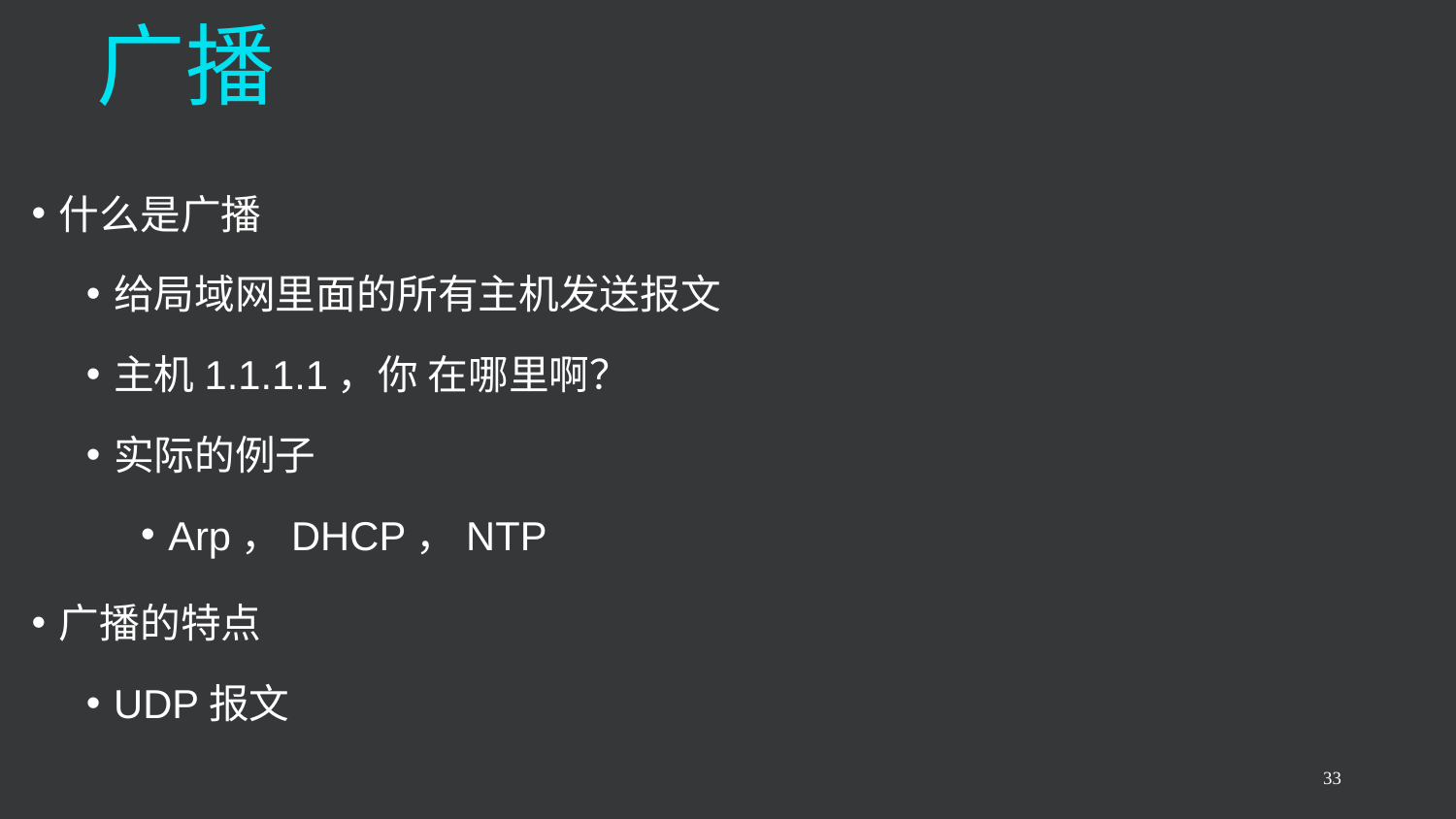

# 广播
什么是广播
给局域网里面的所有主机发送报文
主机1.1.1.1，你 在哪里啊？
实际的例子
Arp，DHCP，NTP
广播的特点
UDP报文

33